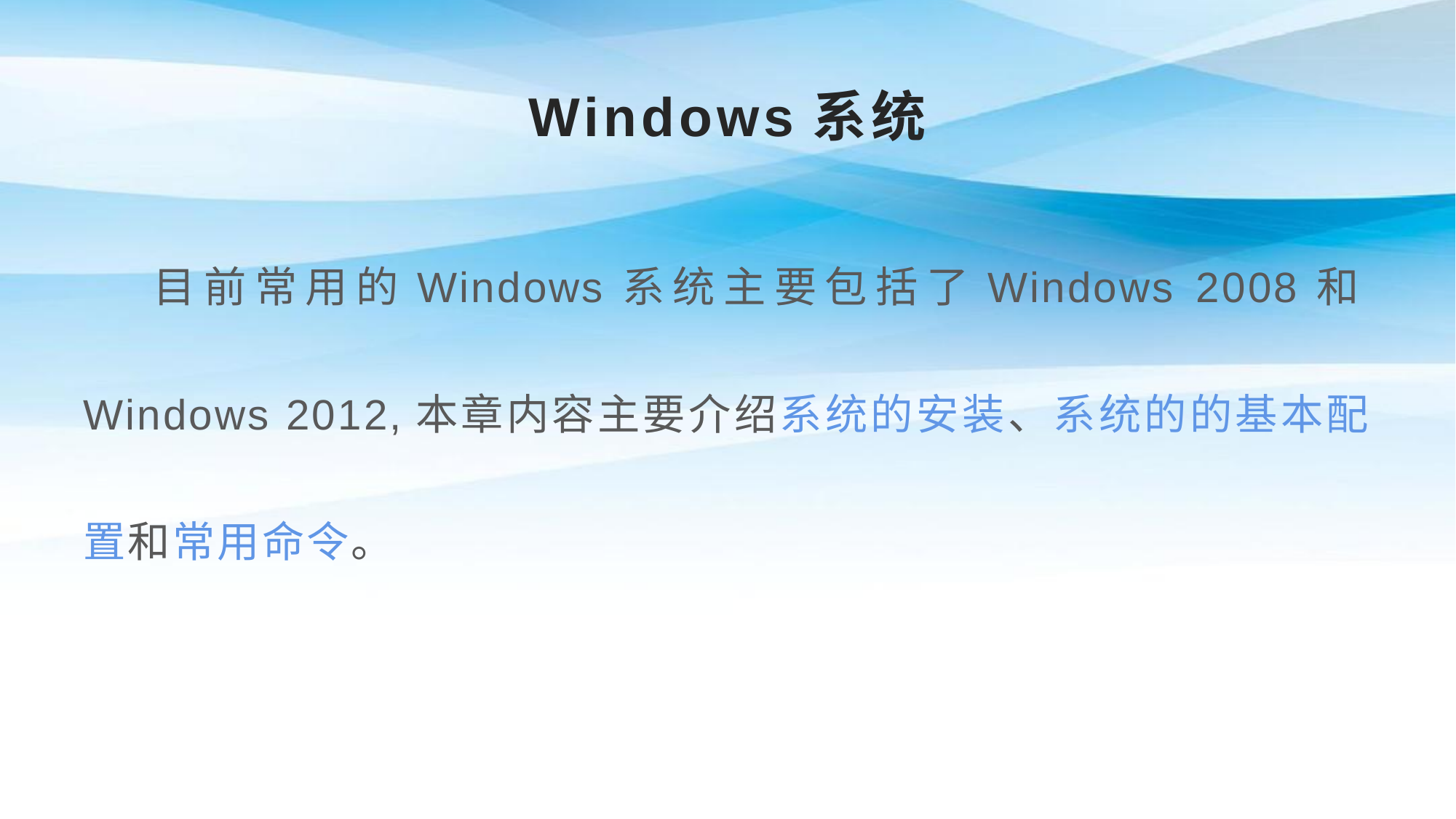

# Windows系统
   目前常用的Windows系统主要包括了Windows 2008和Windows 2012,本章内容主要介绍系统的安装、系统的的基本配置和常用命令。